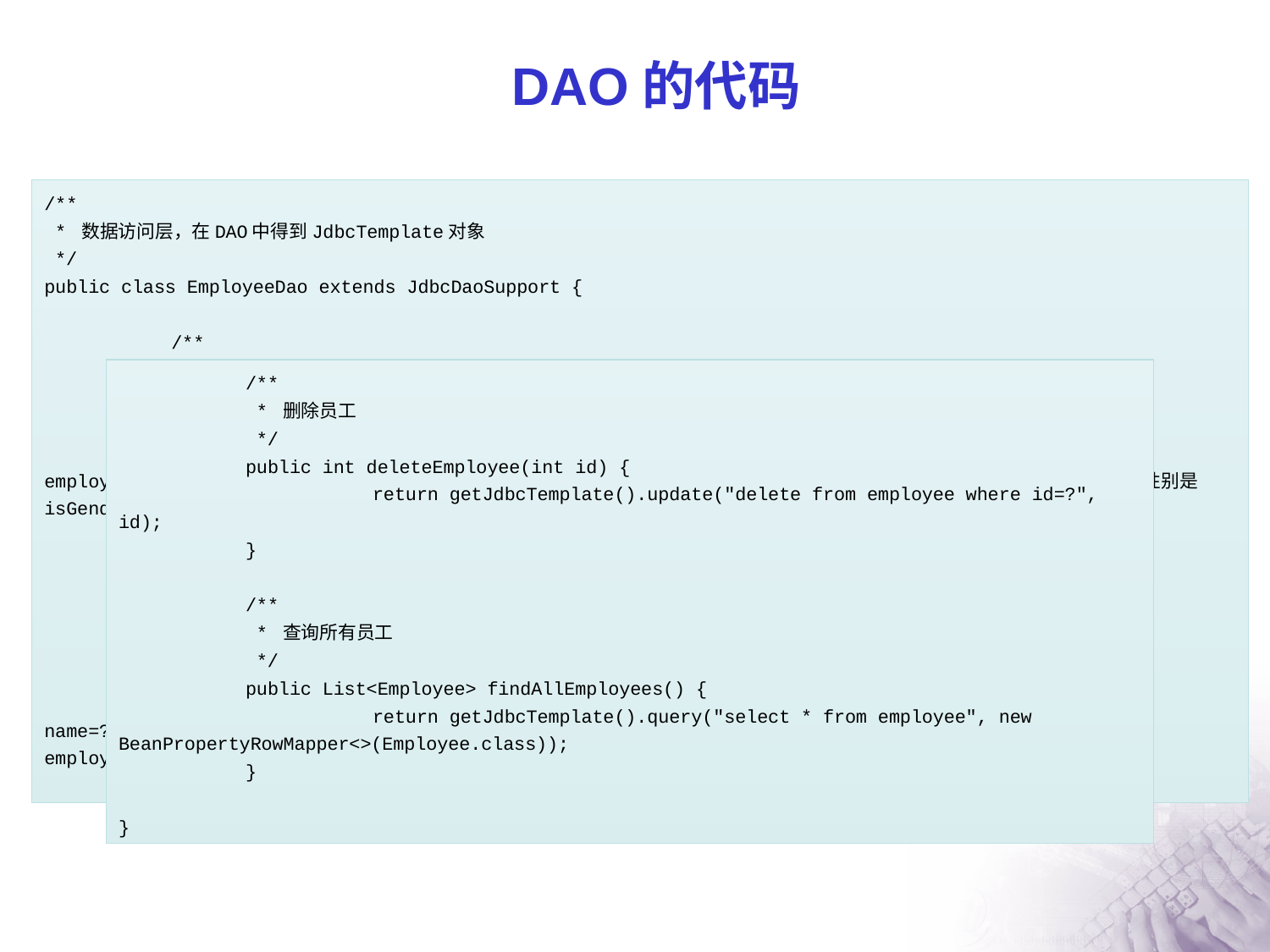

# DAO的代码
/**
 * 数据访问层，在DAO中得到JdbcTemplate对象
 */
public class EmployeeDao extends JdbcDaoSupport {

	/**
	 * 添加员工
	 */
	public int addEmployee(Employee employee) {
		return getJdbcTemplate().update("insert into employee values(null,?,?,?,?)", employee.getName(),	employee.isGender(), employee.getBirthday(), employee.getDepartId()); // 注：性别是isGender()
	}

	/**
	 * 修改员工
	 */
	public int updateEmployee(Employee employee) {
		return getJdbcTemplate().update("update employee set name=?,gender=?,birthday=?,depart_id=? where id=?",employee.getName(), employee.isGender(), employee.getBirthday(), employee.getDepartId(),employee.getId());
	}
	/**
	 * 删除员工
	 */
	public int deleteEmployee(int id) {
		return getJdbcTemplate().update("delete from employee where id=?", id);
	}

	/**
	 * 查询所有员工
	 */
	public List<Employee> findAllEmployees() {
		return getJdbcTemplate().query("select * from employee", new BeanPropertyRowMapper<>(Employee.class));
	}

}